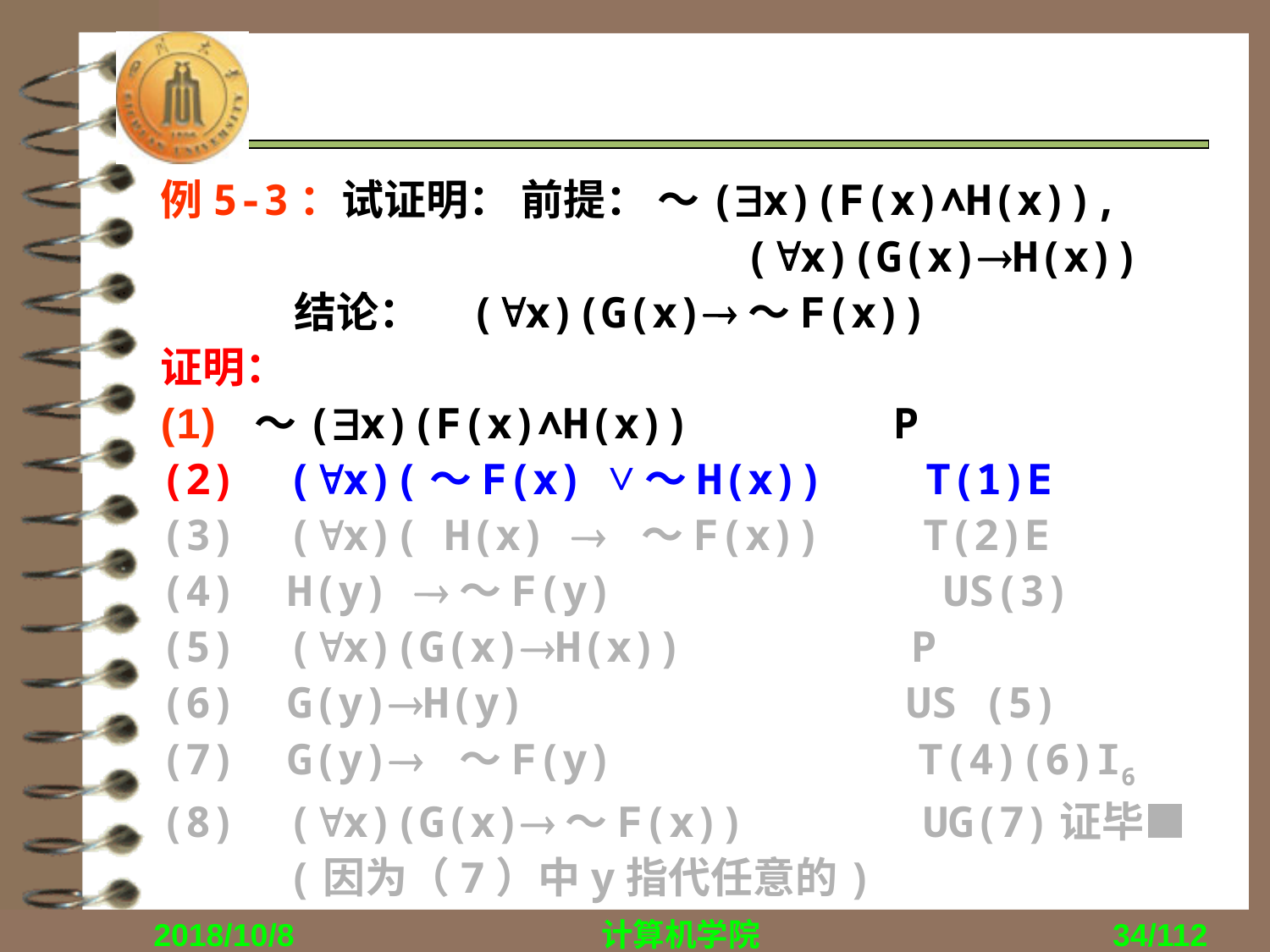

例5-3：试证明： 前提： ～(∃x)(F(x)∧H(x)),
                       (∀x)(G(x)→H(x))
             结论：    (∀x)(G(x)→～F(x))
证明：
 ～(∃x)(F(x)∧H(x))        P
(2)  (∀x)(～F(x) ∨～H(x))    T(1)E
(3)  (∀x)( H(x) → ～F(x))    T(2)E
(4)  H(y) →～F(y)             US(3)
(5)  (∀x)(G(x)→H(x))         P
  G(y)→H(y)               US (5)
(7)  G(y)→ ～F(y)            T(4)(6)I6
(8)  (∀x)(G(x)→～F(x))       UG(7)证毕■
     (因为（7）中y指代任意的)
2018/10/8
计算机学院
34/112